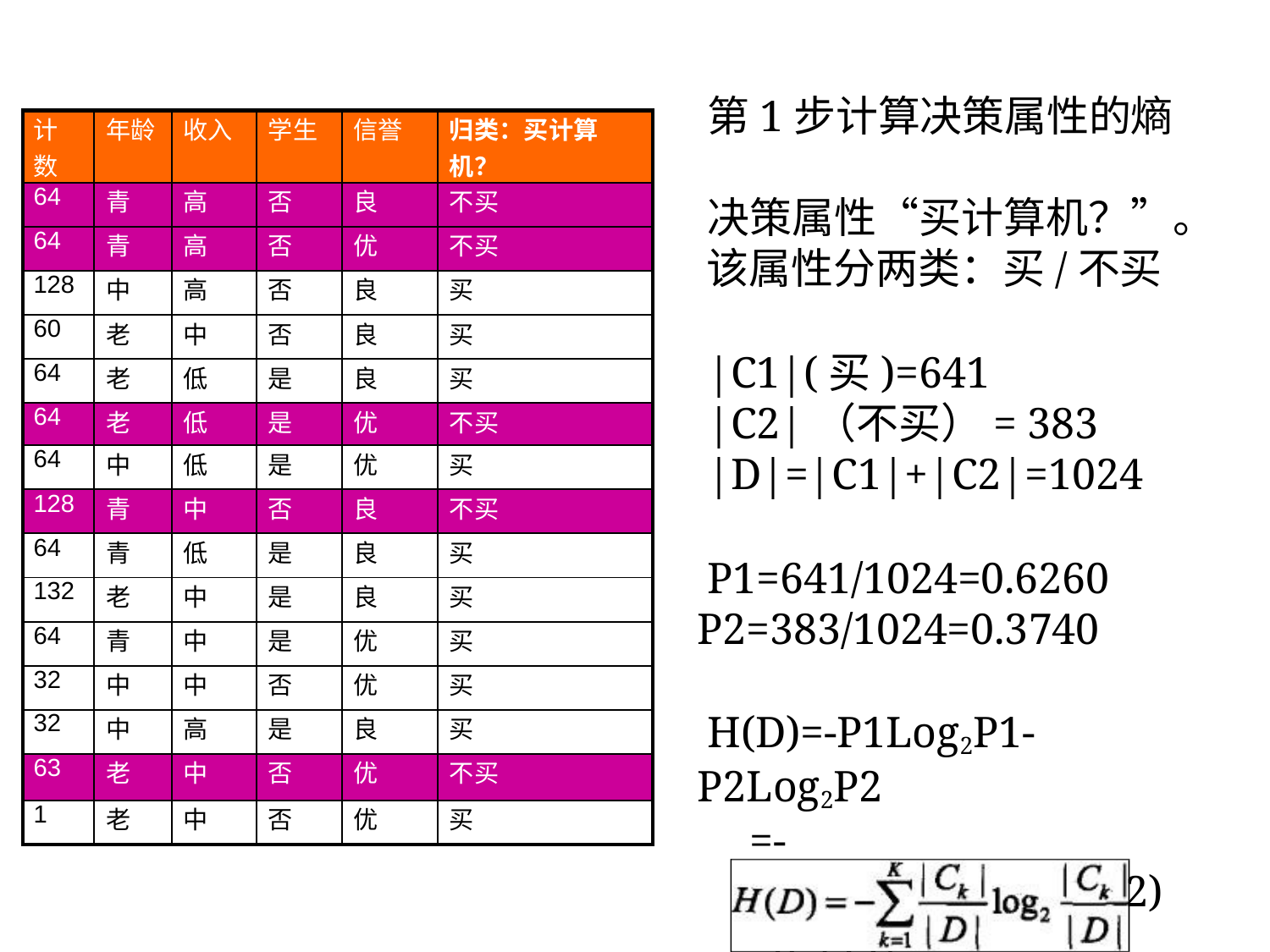

第1步计算决策属性的熵

决策属性“买计算机？”。 该属性分两类：买/不买

|C1|(买)=641
|C2|（不买）= 383
|D|=|C1|+|C2|=1024

P1=641/1024=0.6260 P2=383/1024=0.3740

H(D)=-P1Log2P1-P2Log2P2
=-(P1Log2P1+P2Log2P2)
=0.9537
| 计 数 | 年龄 | 收入 | 学生 | 信誉 | 归类：买计算 机？ |
| --- | --- | --- | --- | --- | --- |
| 64 | 青 | 高 | 否 | 良 | 不买 |
| 64 | 青 | 高 | 否 | 优 | 不买 |
| 128 | 中 | 高 | 否 | 良 | 买 |
| 60 | 老 | 中 | 否 | 良 | 买 |
| 64 | 老 | 低 | 是 | 良 | 买 |
| 64 | 老 | 低 | 是 | 优 | 不买 |
| 64 | 中 | 低 | 是 | 优 | 买 |
| 128 | 青 | 中 | 否 | 良 | 不买 |
| 64 | 青 | 低 | 是 | 良 | 买 |
| 132 | 老 | 中 | 是 | 良 | 买 |
| 64 | 青 | 中 | 是 | 优 | 买 |
| 32 | 中 | 中 | 否 | 优 | 买 |
| 32 | 中 | 高 | 是 | 良 | 买 |
| 63 | 老 | 中 | 否 | 优 | 不买 |
| 1 | 老 | 中 | 否 | 优 | 买 |